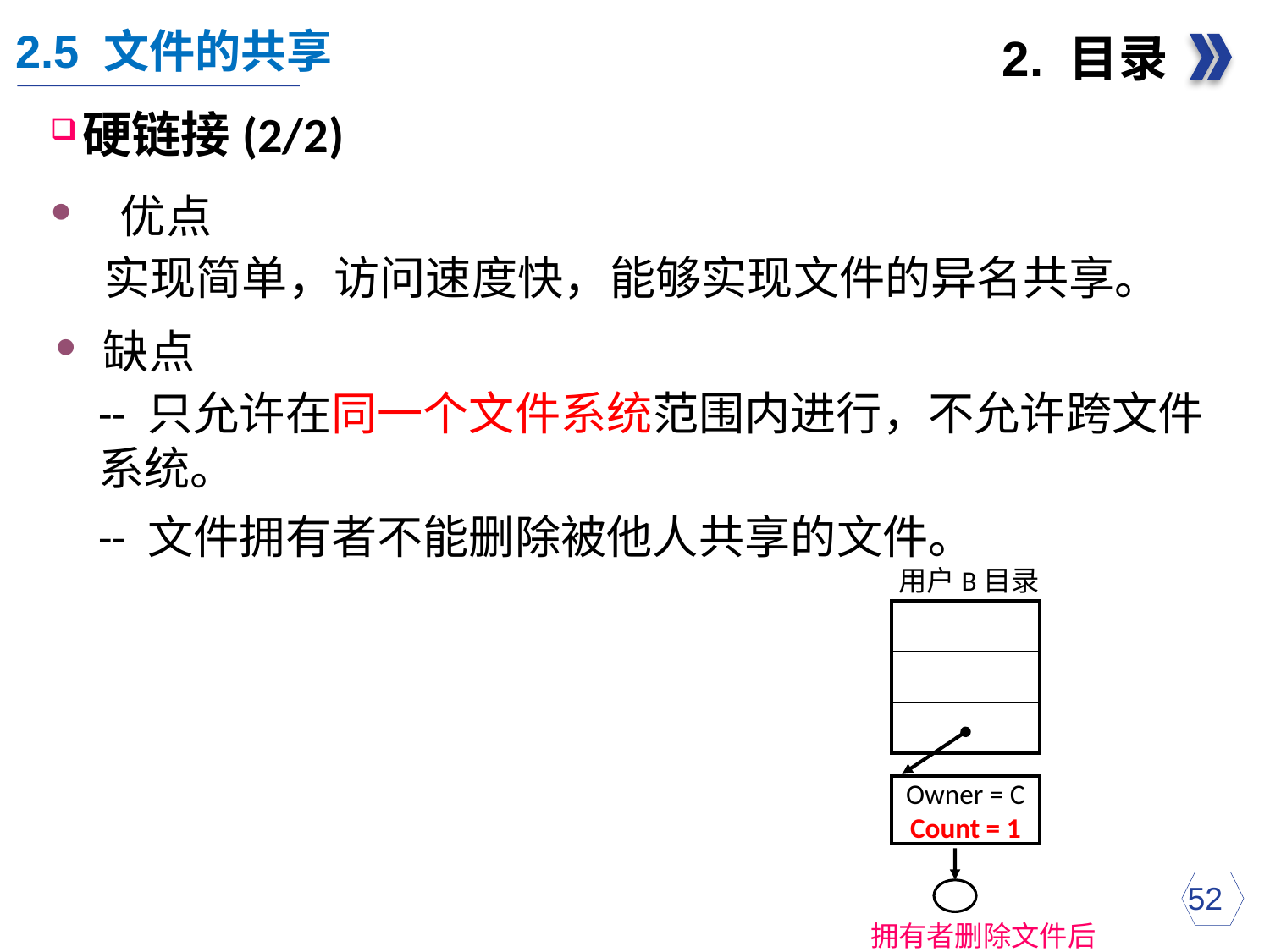

2.5 文件的共享
2. 目录

硬链接(2/2)
 优点
实现简单，访问速度快，能够实现文件的异名共享。
缺点
-- 只允许在同一个文件系统范围内进行，不允许跨文件系统。
-- 文件拥有者不能删除被他人共享的文件。
用户B目录
|  |
| --- |
|  |
|  |

Owner = C
Count = 1

 52

拥有者删除文件后